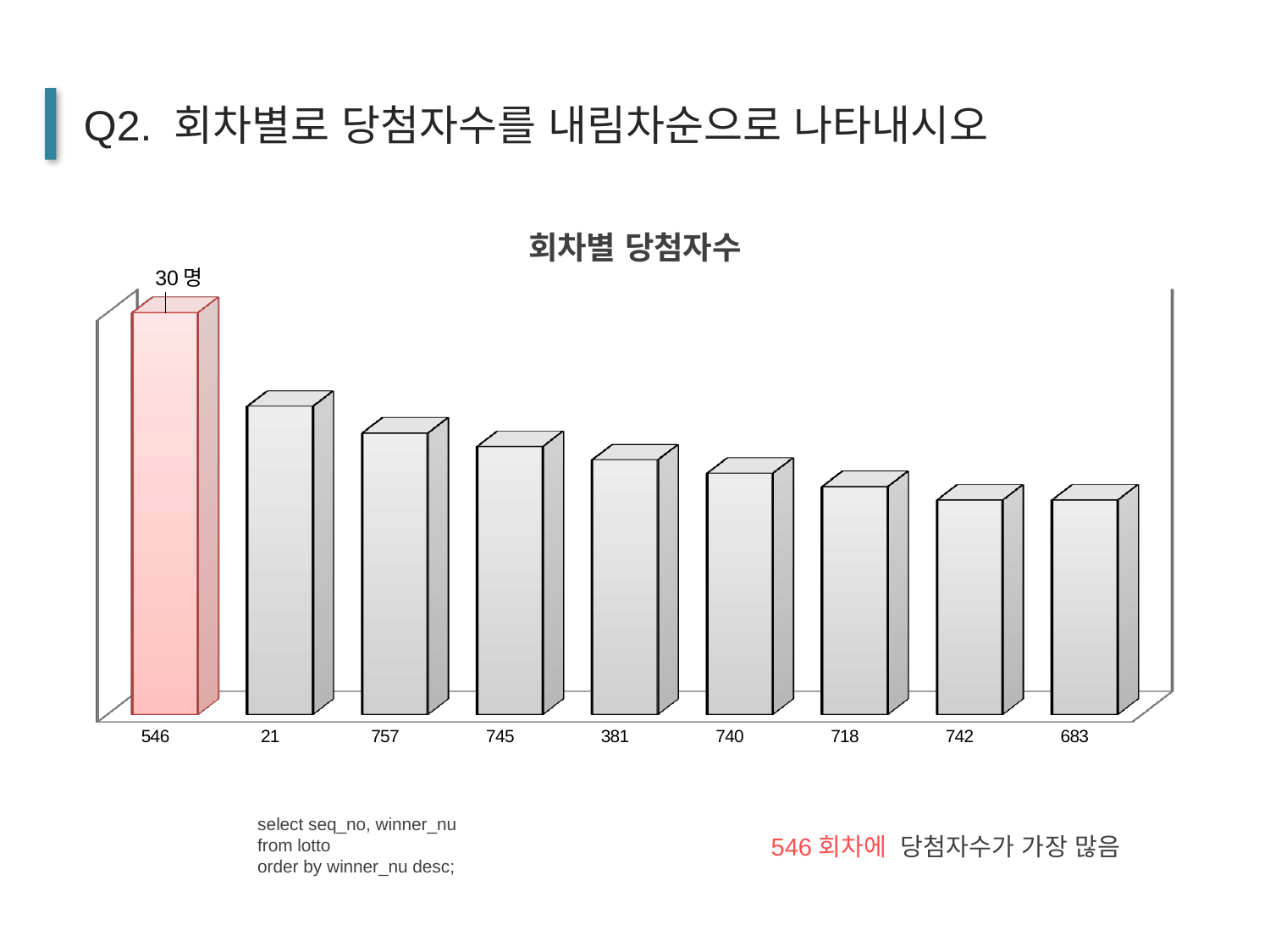

Q2. 회차별로 당첨자수를 내림차순으로 나타내시오

[unsupported chart]

select seq_no, winner_nu
from lotto
order by winner_nu desc;
546회차에  당첨자수가 가장 많음